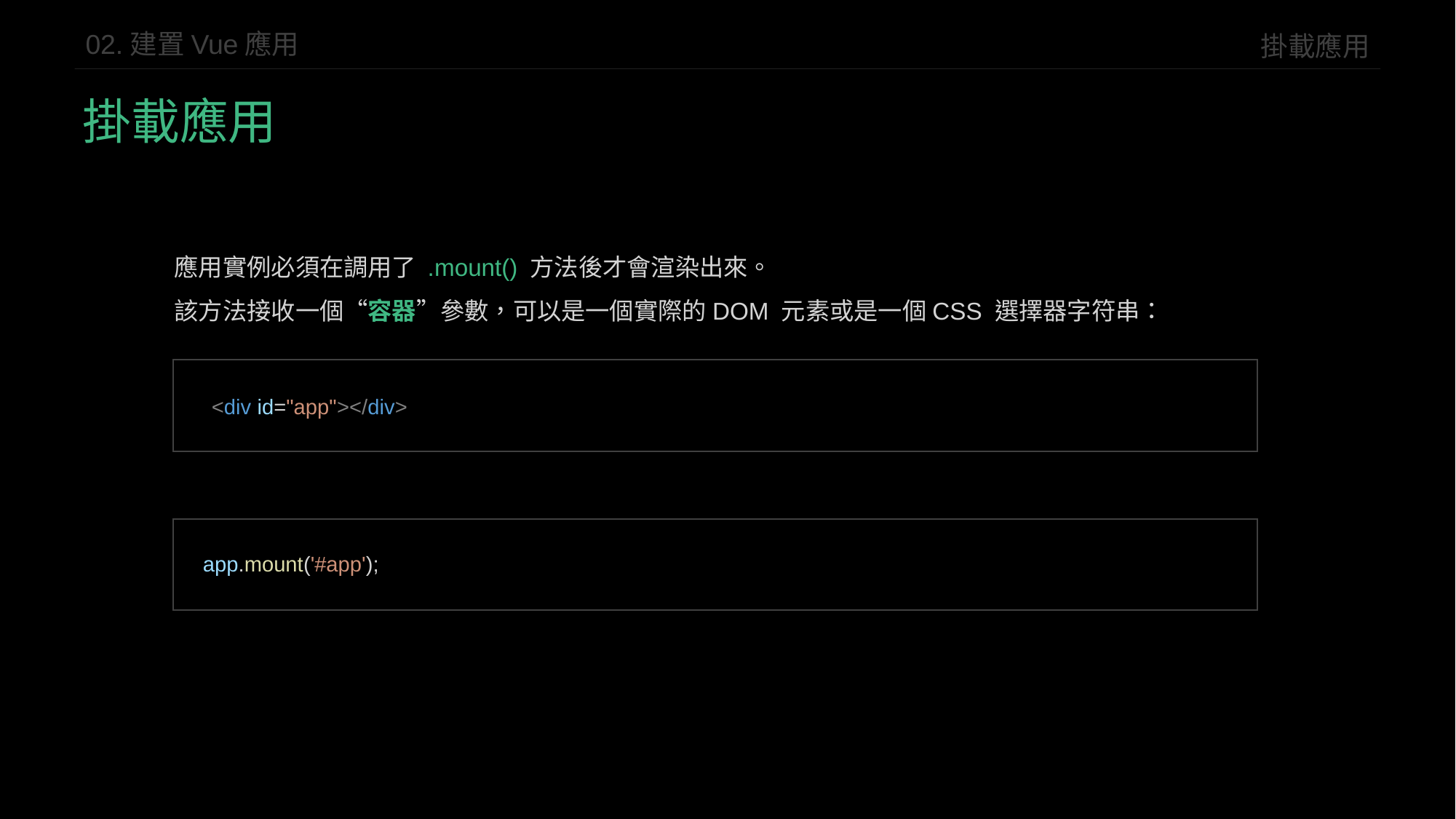

掛載應用
02.建置Vue應用
掛載應用
應用實例必須在調用了 .mount() 方法後才會渲染出來。
該方法接收一個“容器”參數，可以是一個實際的DOM 元素或是一個CSS 選擇器字符串：

<div id="app"></div>

app.mount('#app');